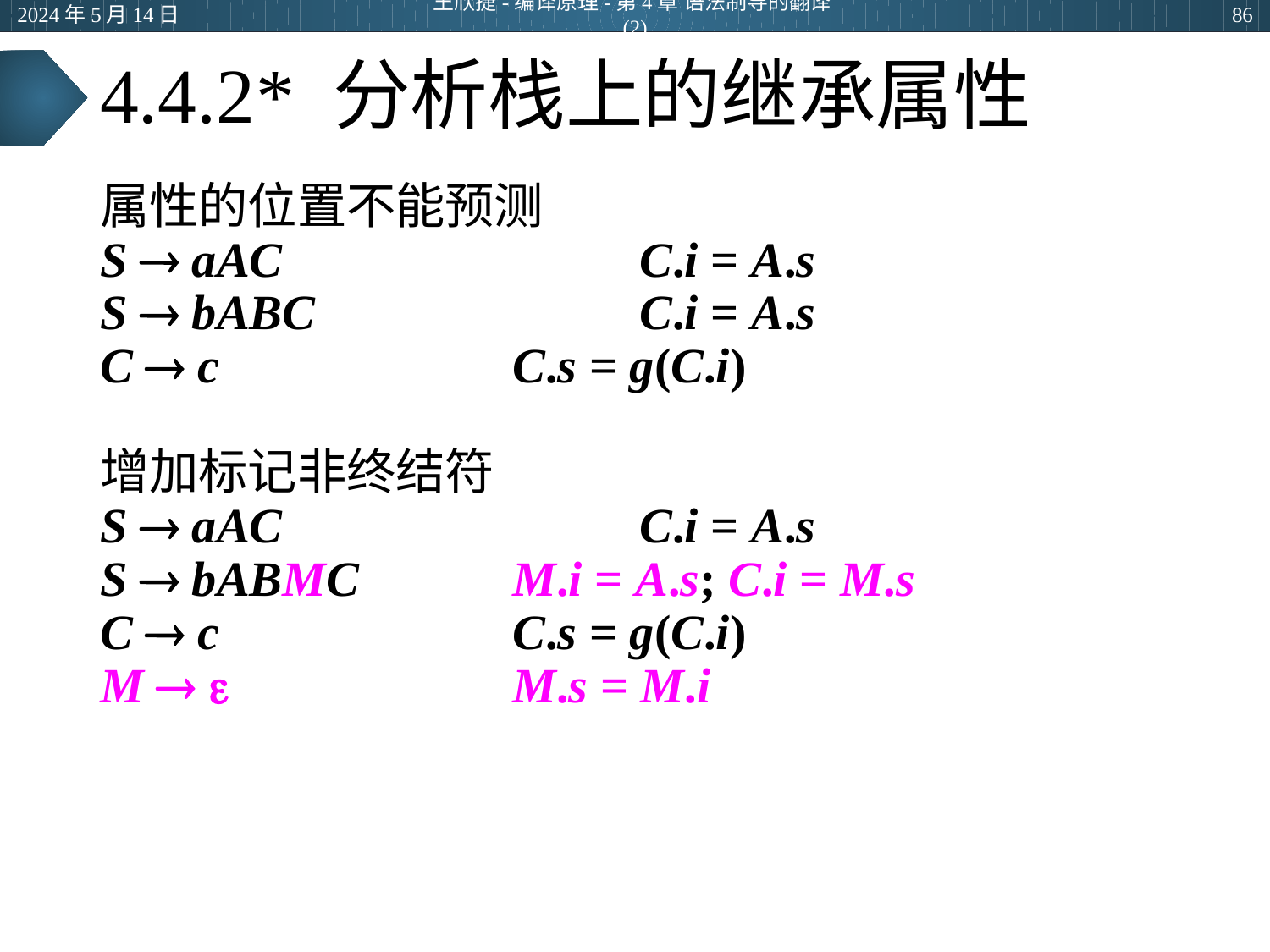

2024年5月14日
王欣捷-编译原理-第4章 语法制导的翻译(2)
86
# 4.4.2* 分析栈上的继承属性
属性的位置不能预测
S → aAC			C.i = A.s
S → bABC			C.i = A.s
C → c			C.s = g(C.i)

增加标记非终结符
S → aAC			C.i = A.s
S → bABMC		M.i = A.s; C.i = M.s
C → c			C.s = g(C.i)
M → ε			M.s = M.i